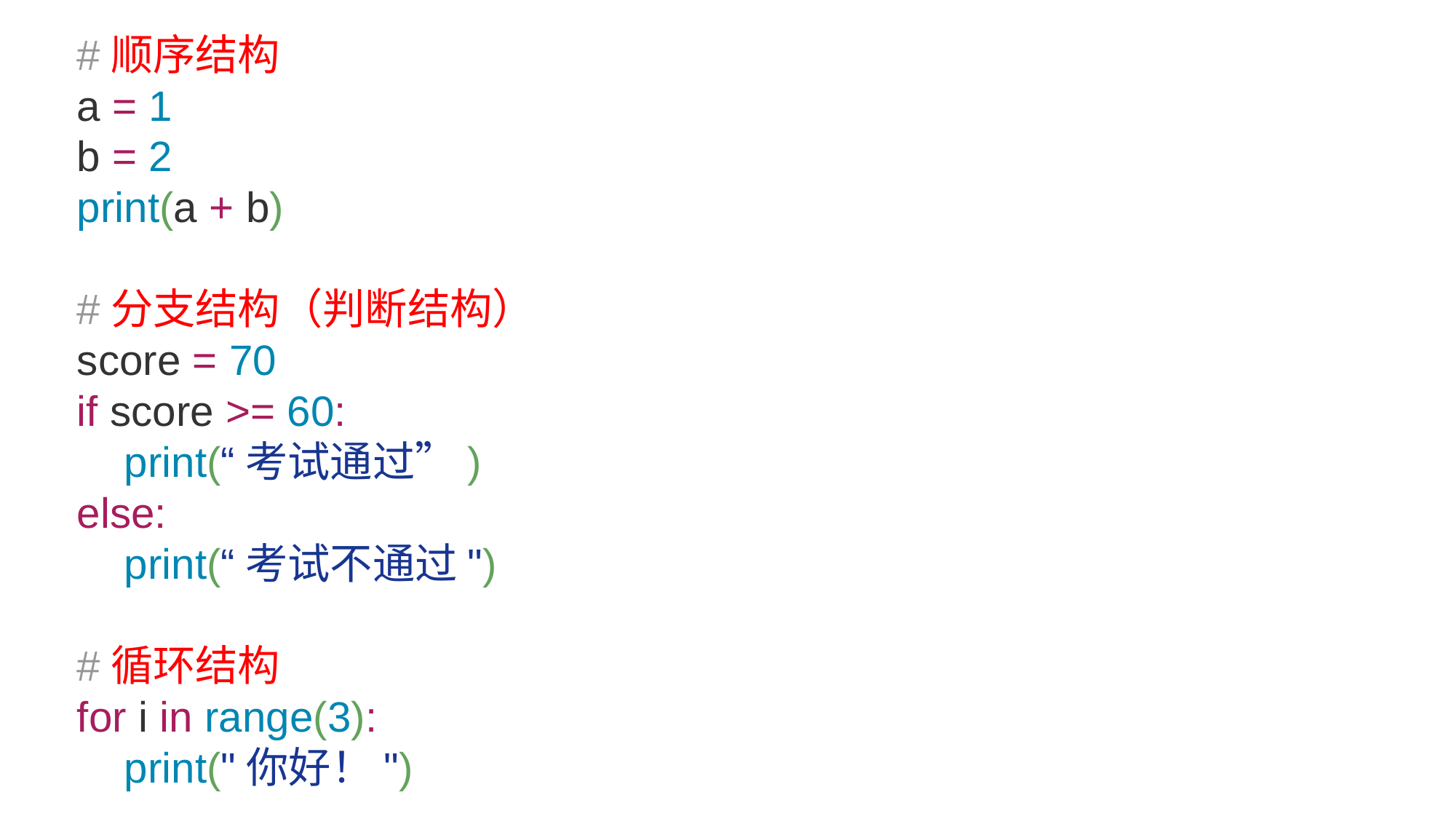

#顺序结构
a = 1
b = 2
print(a + b)
#分支结构（判断结构）
score = 70
if score >= 60:
    print(“考试通过”)
else:
    print(“考试不通过")
#循环结构
for i in range(3):
    print("你好！")